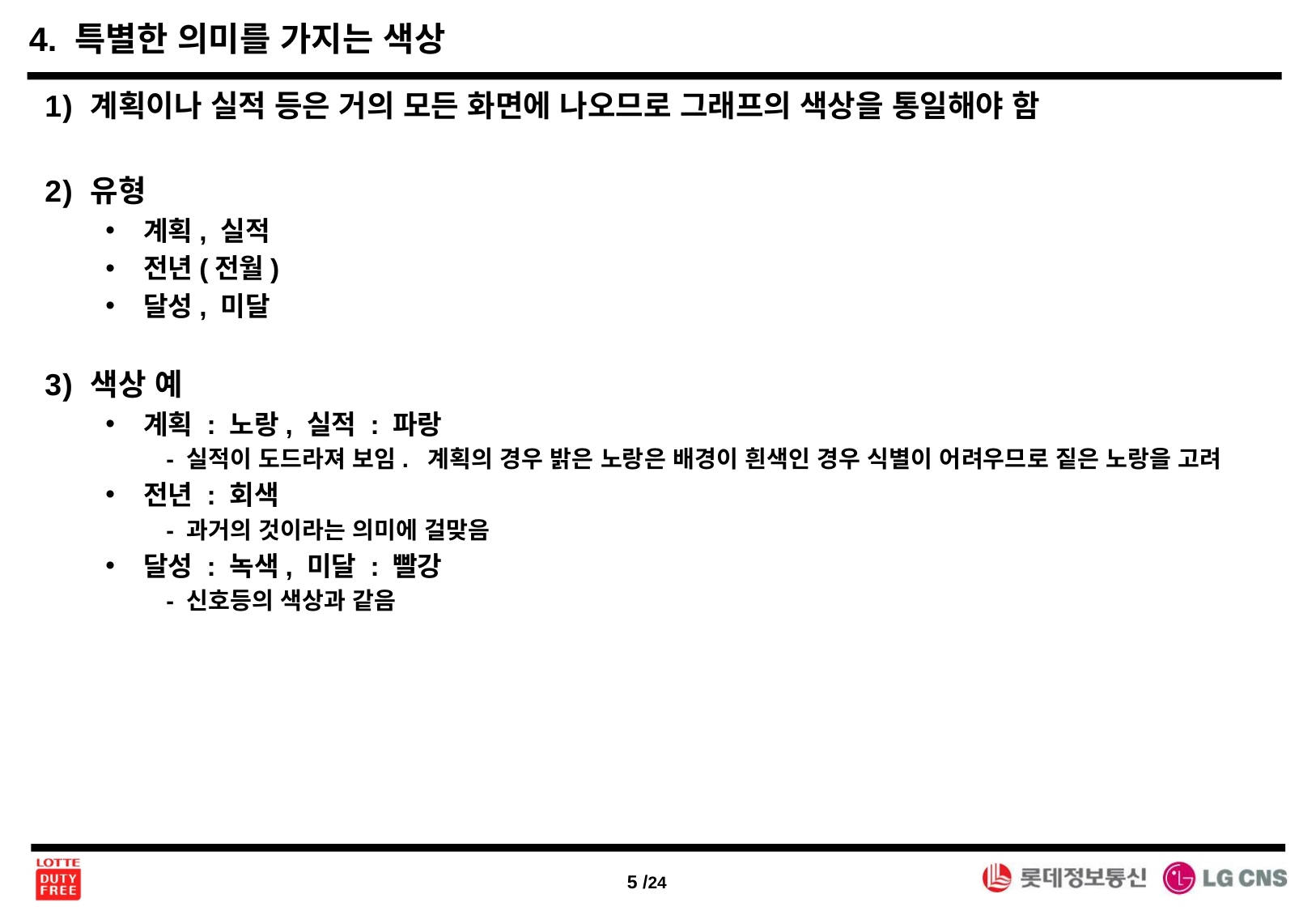

4. 특별한 의미를 가지는 색상
계획이나 실적 등은 거의 모든 화면에 나오므로 그래프의 색상을 통일해야 함

유형
계획, 실적
전년(전월)
달성, 미달

색상 예
계획 : 노랑, 실적 : 파랑
- 실적이 도드라져 보임.  계획의 경우 밝은 노랑은 배경이 흰색인 경우 식별이 어려우므로 짙은 노랑을 고려
전년 : 회색
- 과거의 것이라는 의미에 걸맞음
달성 : 녹색, 미달 : 빨강
- 신호등의 색상과 같음